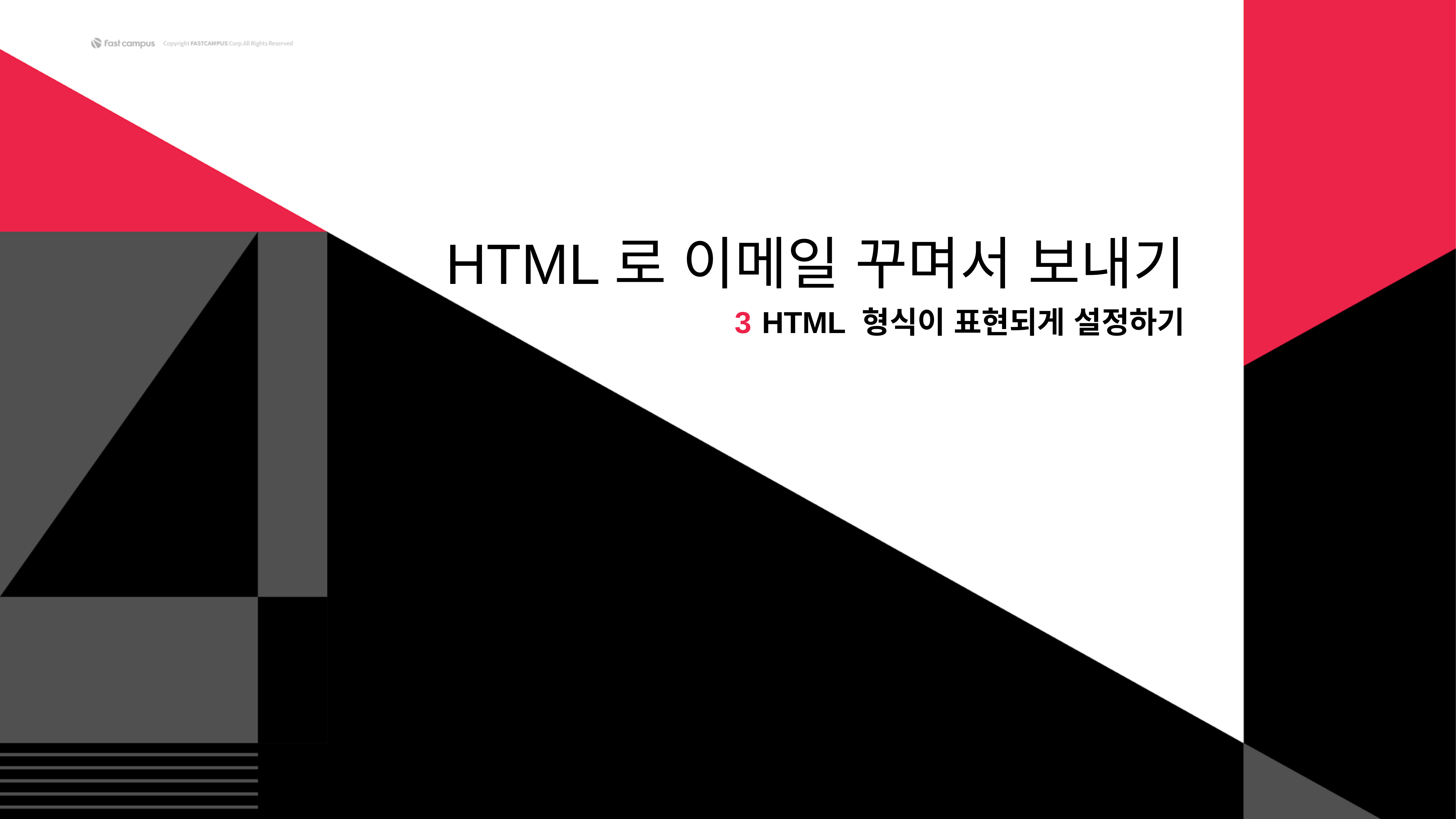

# HTML로 이메일 꾸며서 보내기
HTML 형식이 표현되게 설정하기
3